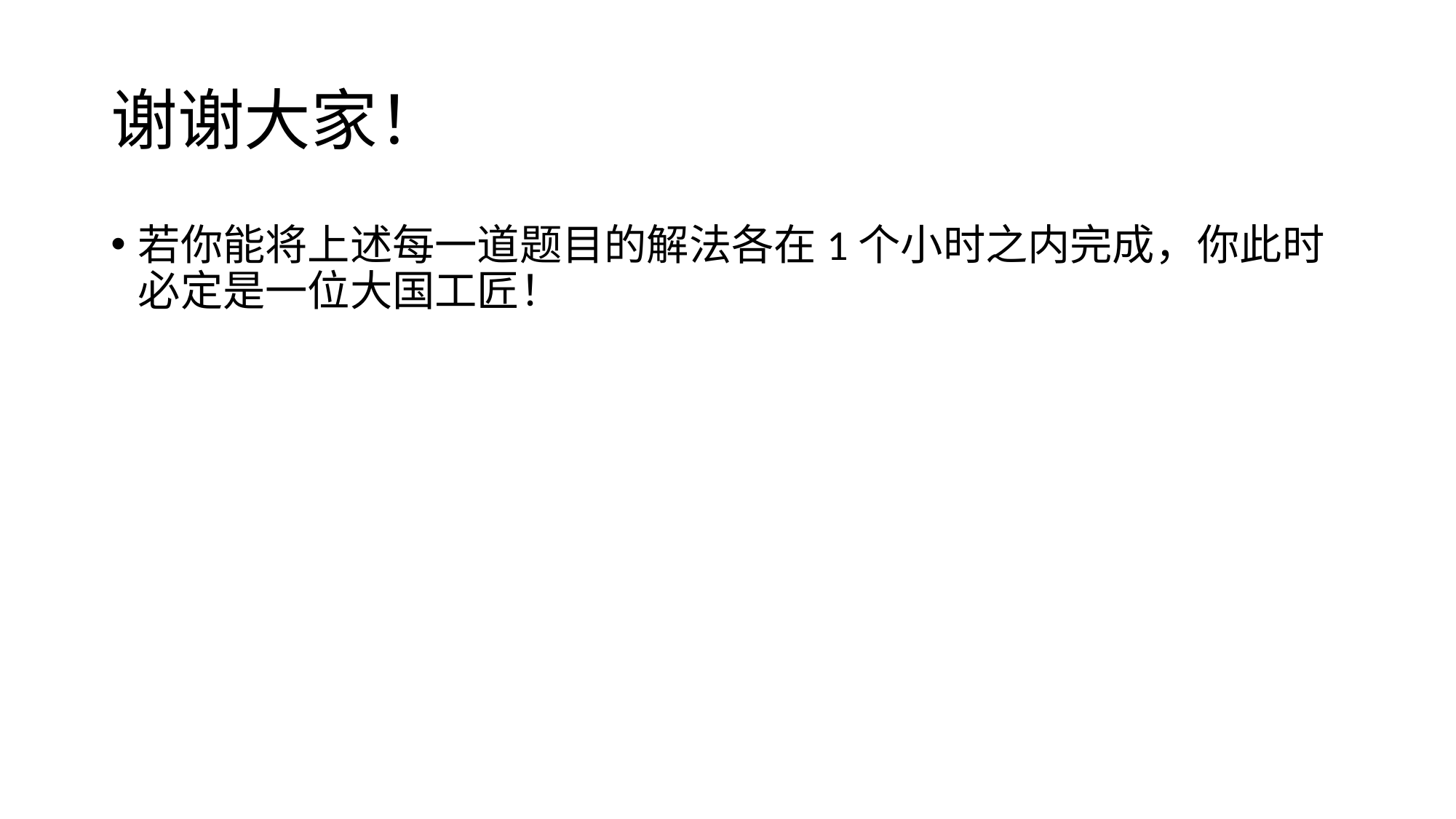

# 谢谢大家！
若你能将上述每一道题目的解法各在1个小时之内完成，你此时必定是一位大国工匠！